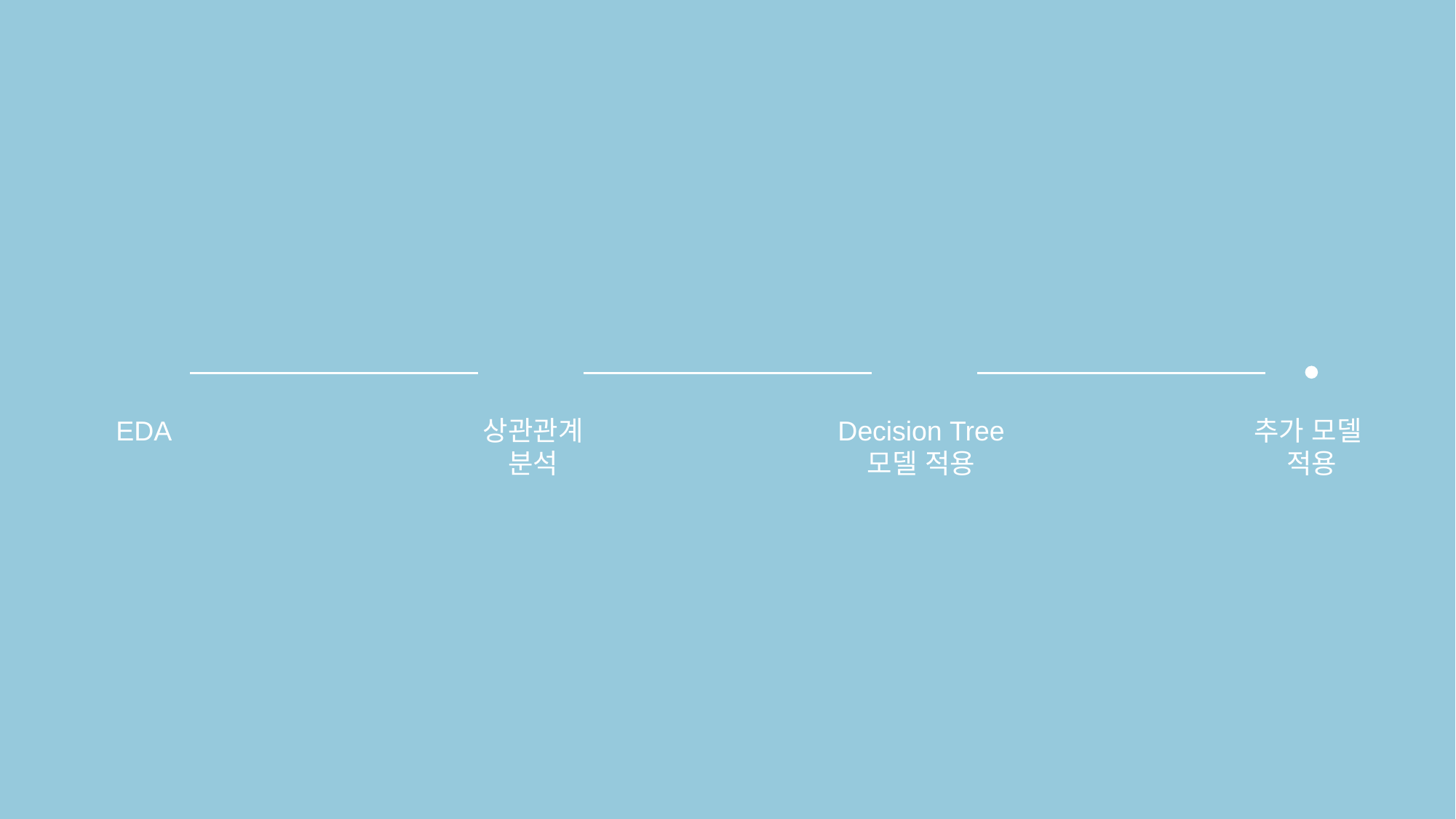

EDA
상관관계
분석
Decision Tree
모델 적용
추가 모델
적용